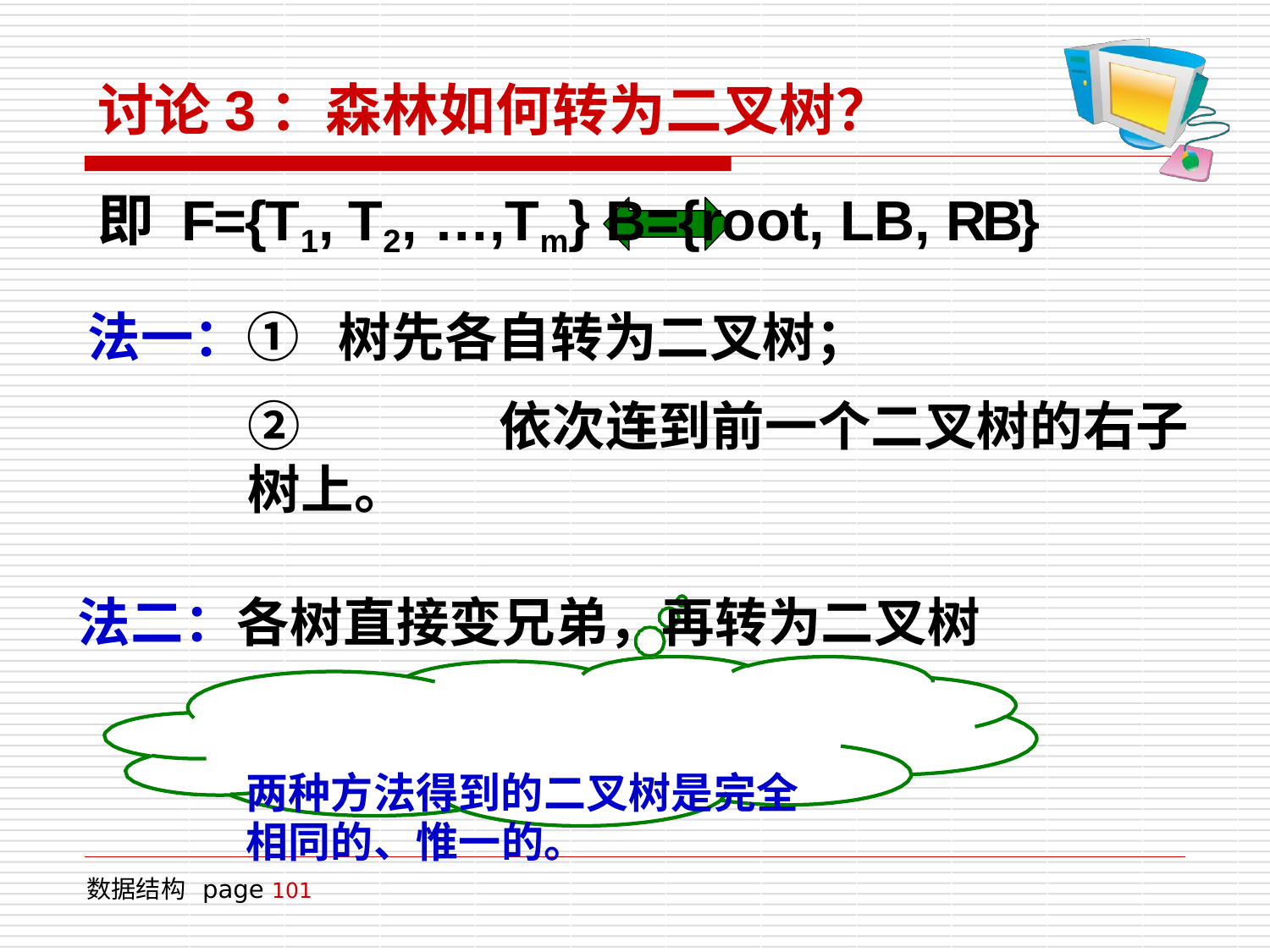

# 讨论3：森林如何转为二叉树？

即 F={T1, T2, …,Tm} B={root, LB, RB}
法一：①	树先各自转为二叉树；
②	依次连到前一个二叉树的右子树上。

法二：各树直接变兄弟，再转为二叉树

两种方法得到的二叉树是完全 相同的、惟一的。

数据结构 page 101